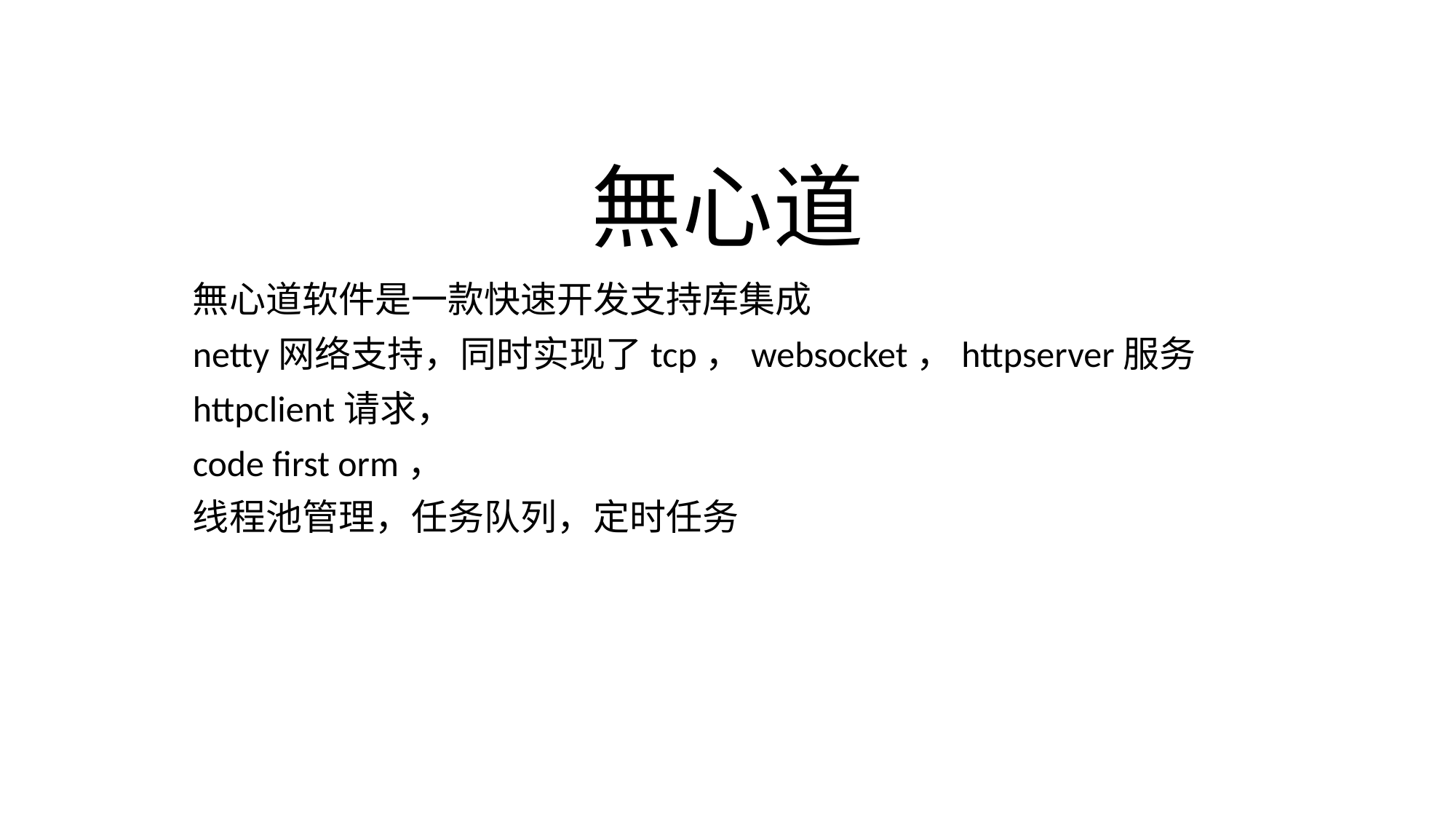

# 無心道
無心道软件是一款快速开发支持库集成
netty网络支持，同时实现了tcp，websocket，httpserver服务
httpclient请求，
code first orm，
线程池管理，任务队列，定时任务